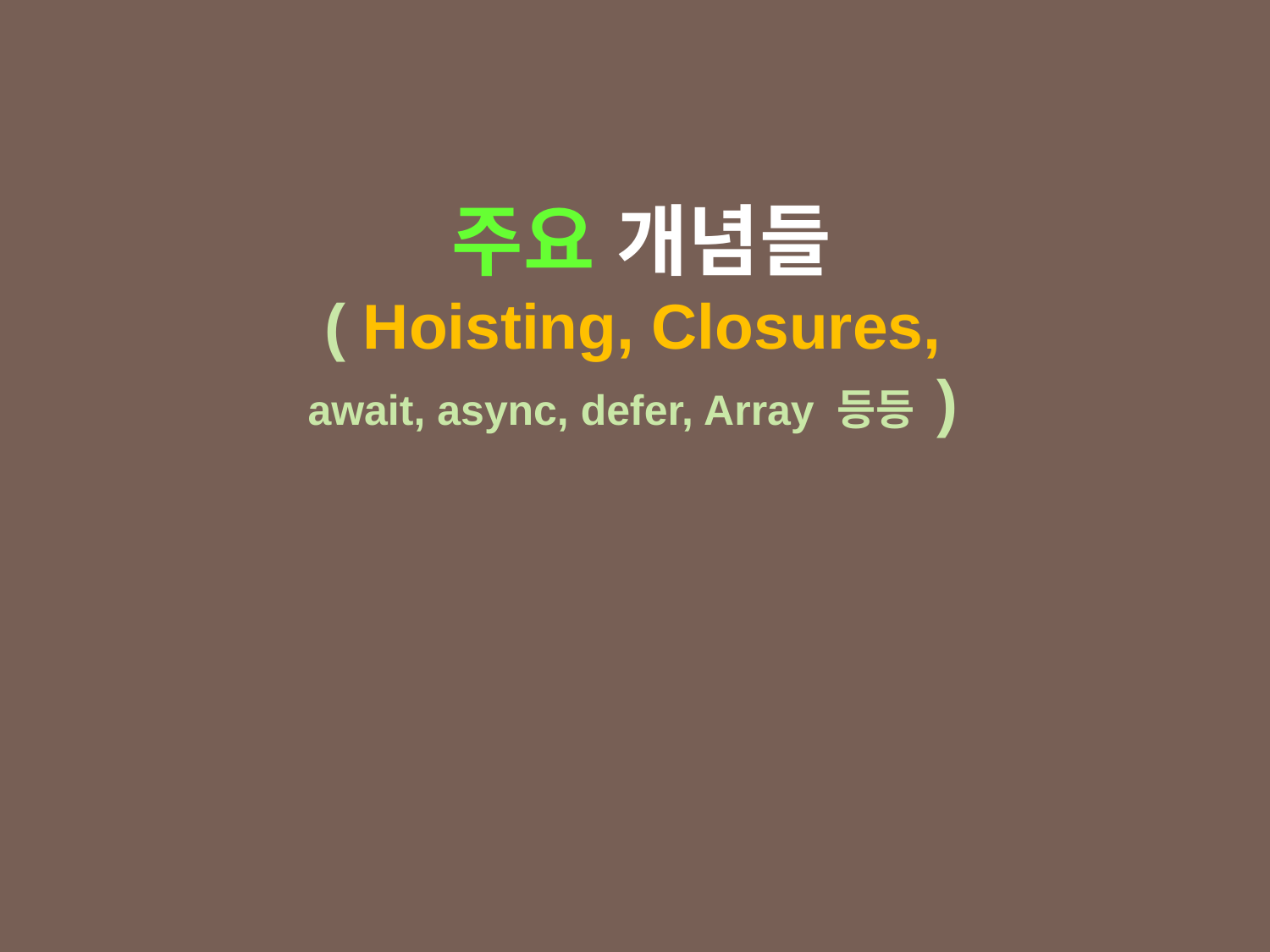

주요 개념들
( Hoisting, Closures,
await, async, defer, Array 등등 )